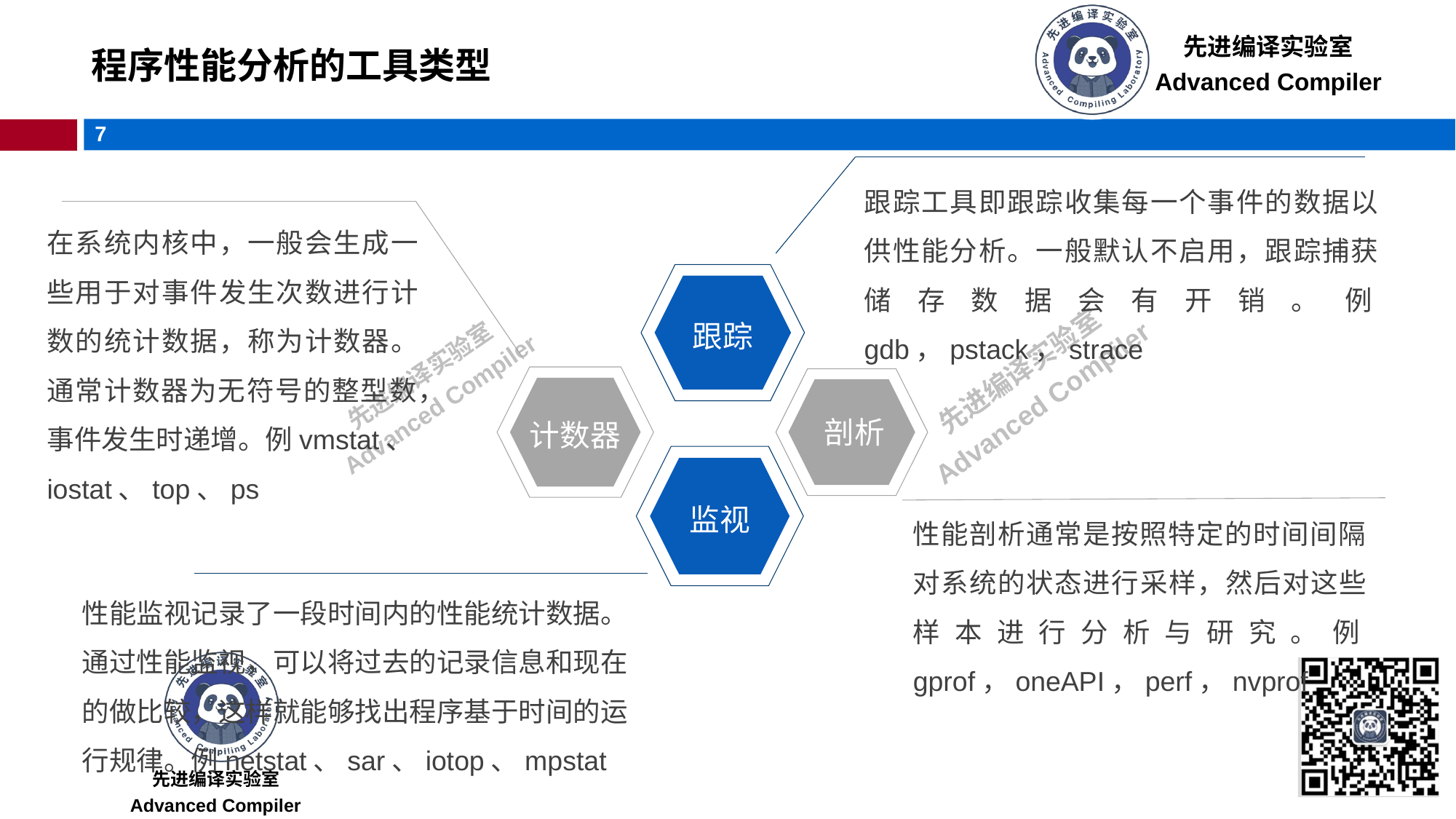

程序性能分析的工具类型
跟踪工具即跟踪收集每一个事件的数据以供性能分析。一般默认不启用，跟踪捕获储存数据会有开销。例gdb，pstack，strace
在系统内核中，一般会生成一些用于对事件发生次数进行计数的统计数据，称为计数器。通常计数器为无符号的整型数，事件发生时递增。例vmstat、iostat、top、ps

跟踪

计数器

剖析

监视
性能剖析通常是按照特定的时间间隔对系统的状态进行采样，然后对这些样本进行分析与研究。例gprof，oneAPI，perf，nvprof
性能监视记录了一段时间内的性能统计数据。通过性能监视，可以将过去的记录信息和现在的做比较，这样就能够找出程序基于时间的运行规律。例netstat、sar、iotop、mpstat